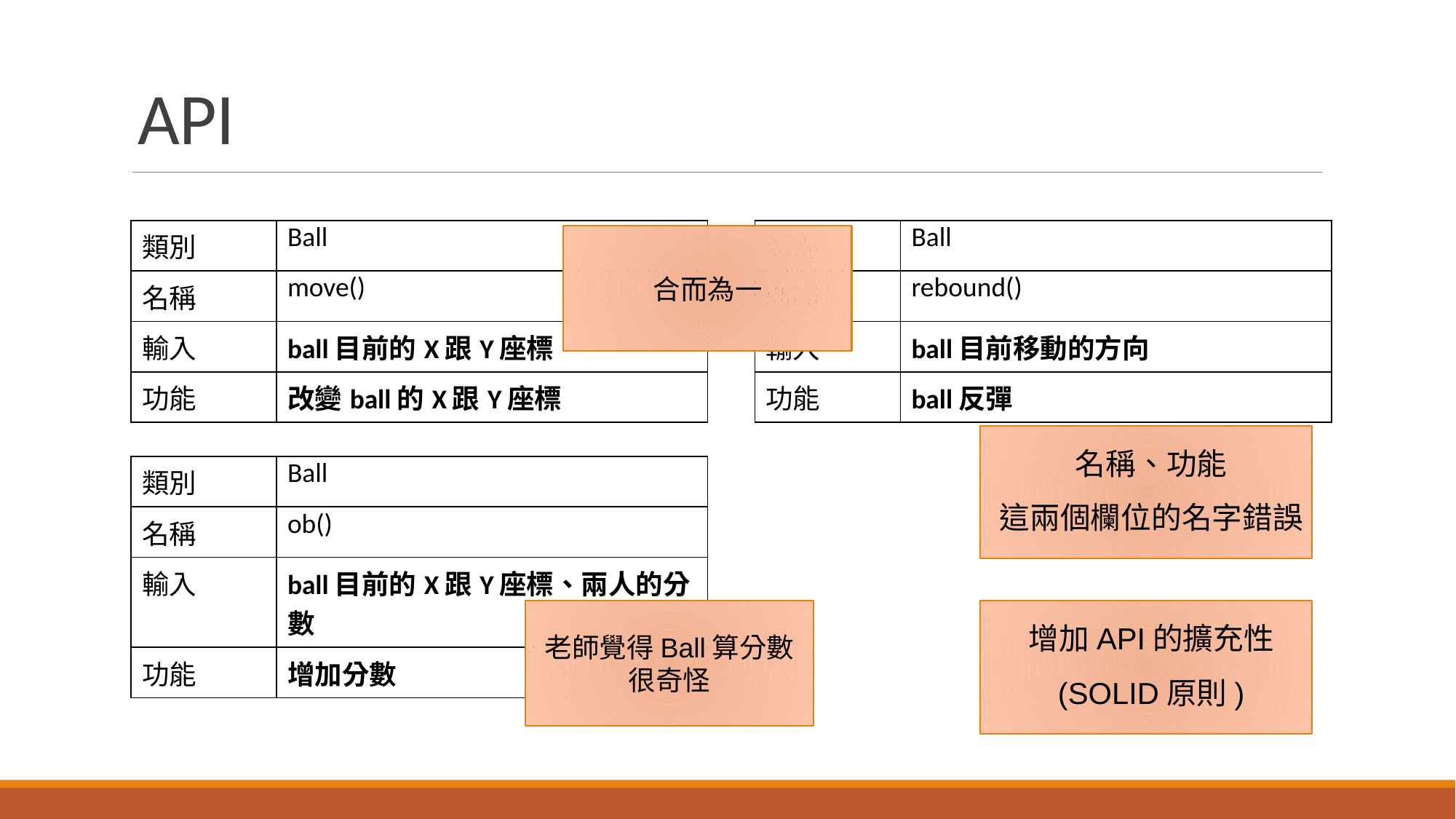

# API
| 類別 | Ball |
| --- | --- |
| 名稱 | move() |
| 輸入 | ball目前的X跟Y座標 |
| 功能 | 改變ball的X跟Y座標 |
| 類別 | Ball |
| --- | --- |
| 名稱 | rebound() |
| 輸入 | ball目前移動的方向 |
| 功能 | ball反彈 |
合而為一
名稱、功能
這兩個欄位的名字錯誤
| 類別 | Ball |
| --- | --- |
| 名稱 | ob() |
| 輸入 | ball目前的X跟Y座標、兩人的分數 |
| 功能 | 增加分數 |
老師覺得Ball算分數很奇怪
增加API的擴充性
(SOLID原則)